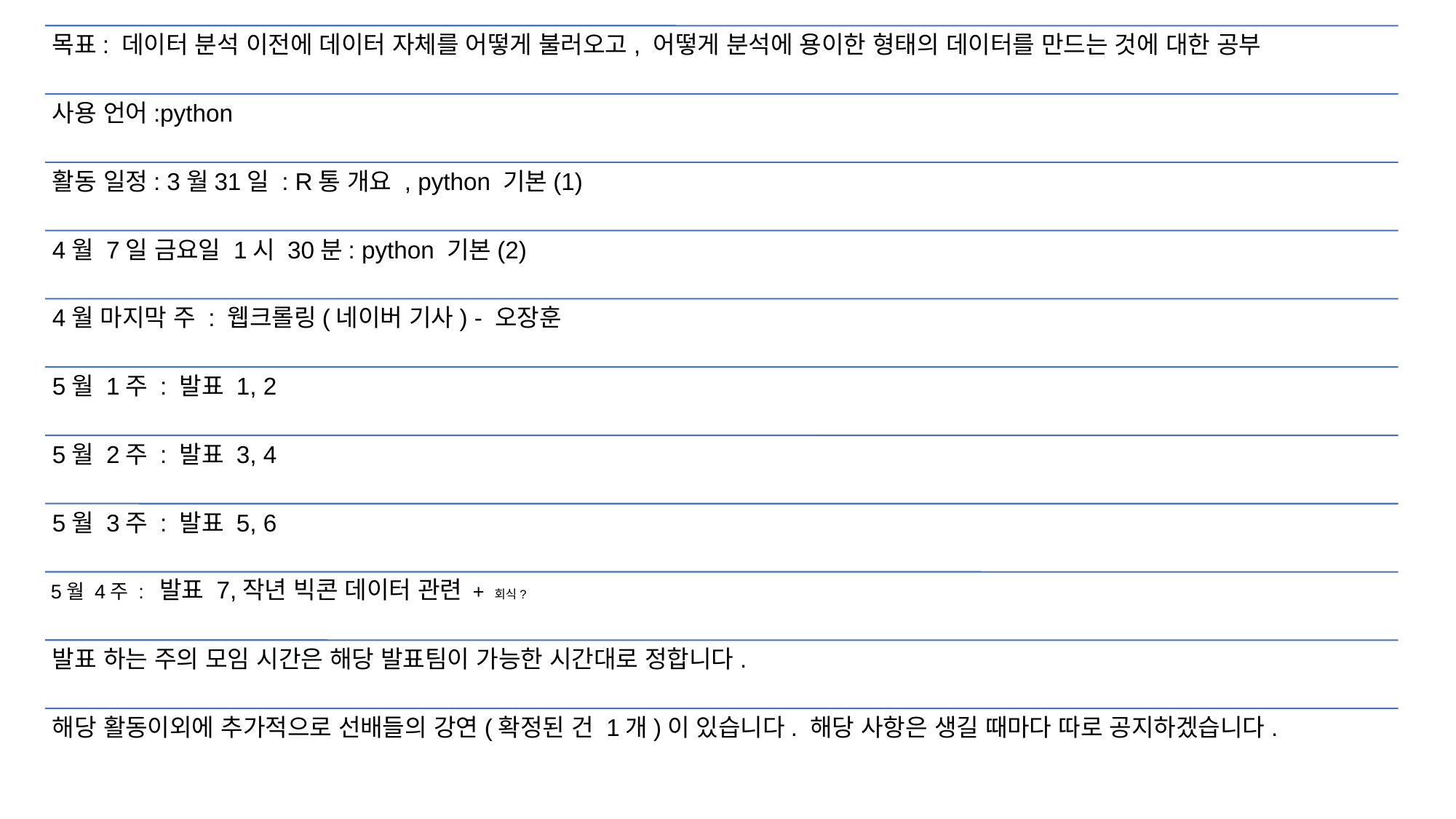

목표: 데이터 분석 이전에 데이터 자체를 어떻게 불러오고, 어떻게 분석에 용이한 형태의 데이터를 만드는 것에 대한 공부
사용 언어:python
활동 일정: 3월31일 : R통 개요 , python 기본(1)
4월 7일 금요일 1시 30분: python 기본(2)
4월 마지막 주 : 웹크롤링(네이버 기사) - 오장훈
5월 1주 : 발표 1, 2
5월 2주 : 발표 3, 4
5월 3주 : 발표 5, 6
5월 4주 :  발표 7,작년 빅콘 데이터 관련 + 회식?
발표 하는 주의 모임 시간은 해당 발표팀이 가능한 시간대로 정합니다.
해당 활동이외에 추가적으로 선배들의 강연(확정된 건 1개)이 있습니다. 해당 사항은 생길 때마다 따로 공지하겠습니다.